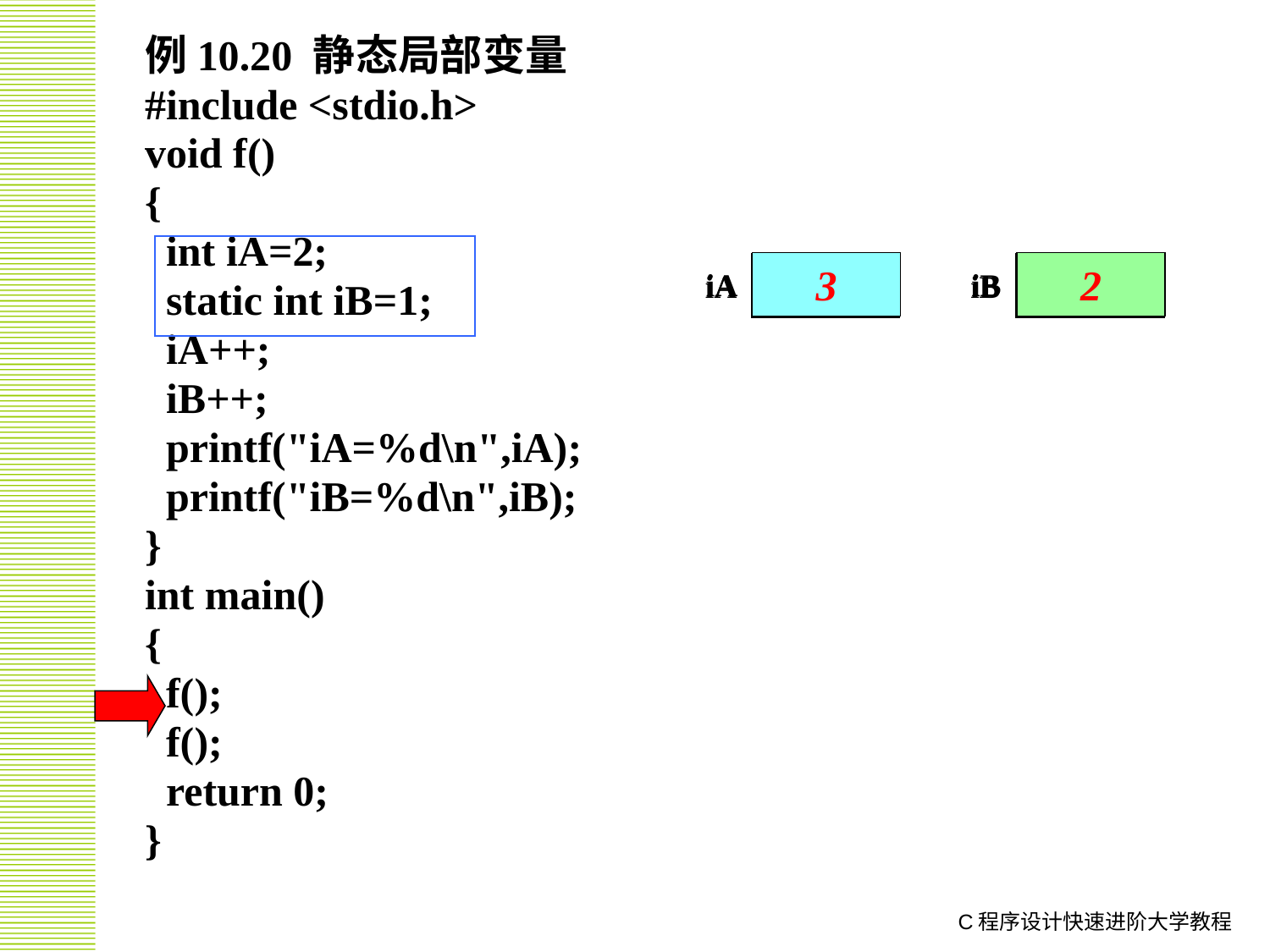

例10.20 静态局部变量
#include <stdio.h>
void f()
{
  int iA=2;
  static int iB=1;
  iA++;
  iB++;
  printf("iA=%d\n",iA);
  printf("iB=%d\n",iB);
}
int main()
{
  f();
  f();
  return 0;
}

3
iA
2
iB
2
iA
1
iB

79
C程序设计快速进阶大学教程